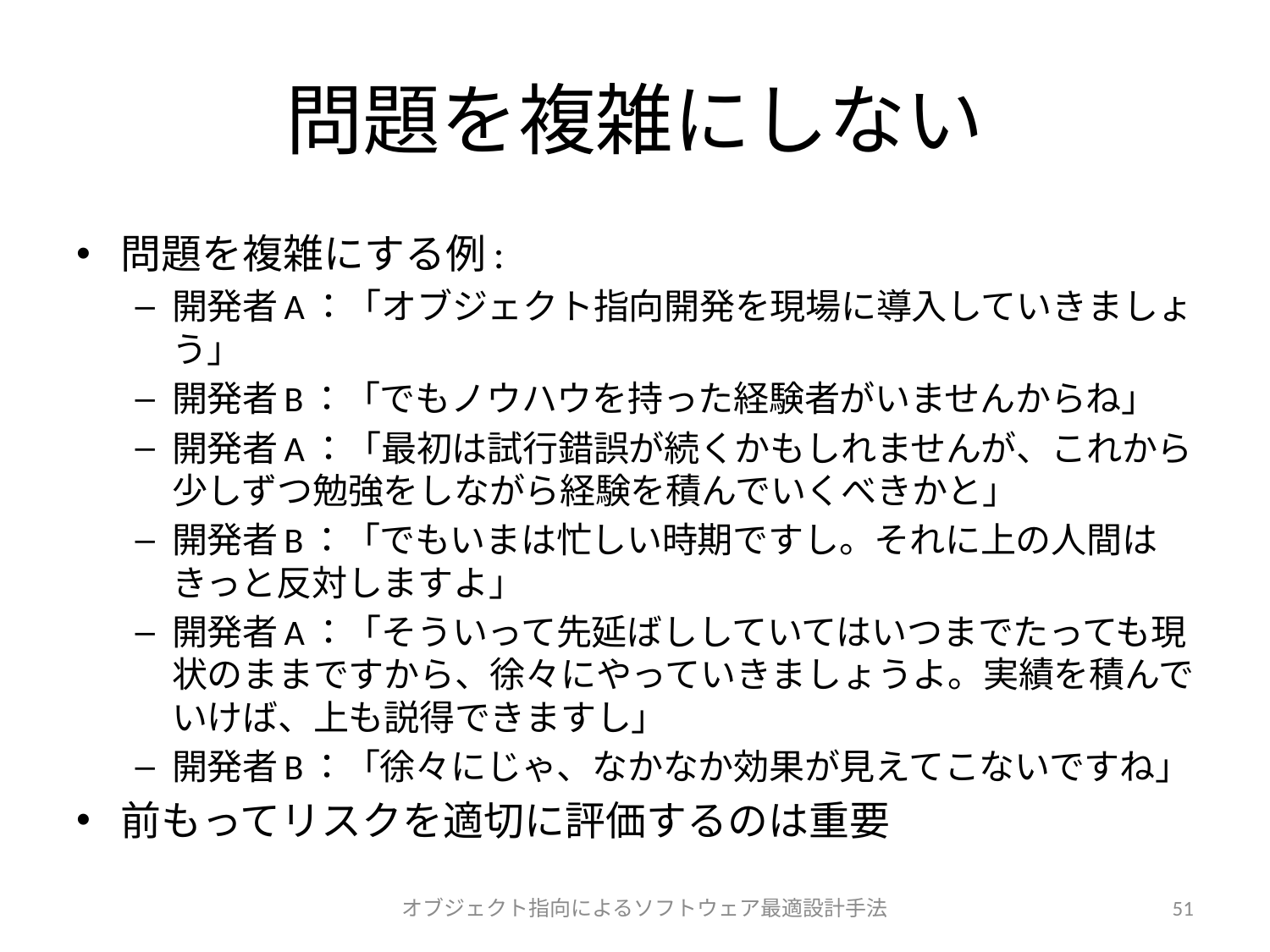

# 問題を複雑にしない
問題を複雑にする例:
開発者A：「オブジェクト指向開発を現場に導入していきましょう」
開発者B：「でもノウハウを持った経験者がいませんからね」
開発者A：「最初は試行錯誤が続くかもしれませんが、これから少しずつ勉強をしながら経験を積んでいくべきかと」
開発者B：「でもいまは忙しい時期ですし。それに上の人間はきっと反対しますよ」
開発者A：「そういって先延ばししていてはいつまでたっても現状のままですから、徐々にやっていきましょうよ。実績を積んでいけば、上も説得できますし」
開発者B：「徐々にじゃ、なかなか効果が見えてこないですね」
前もってリスクを適切に評価するのは重要
オブジェクト指向によるソフトウェア最適設計手法
51